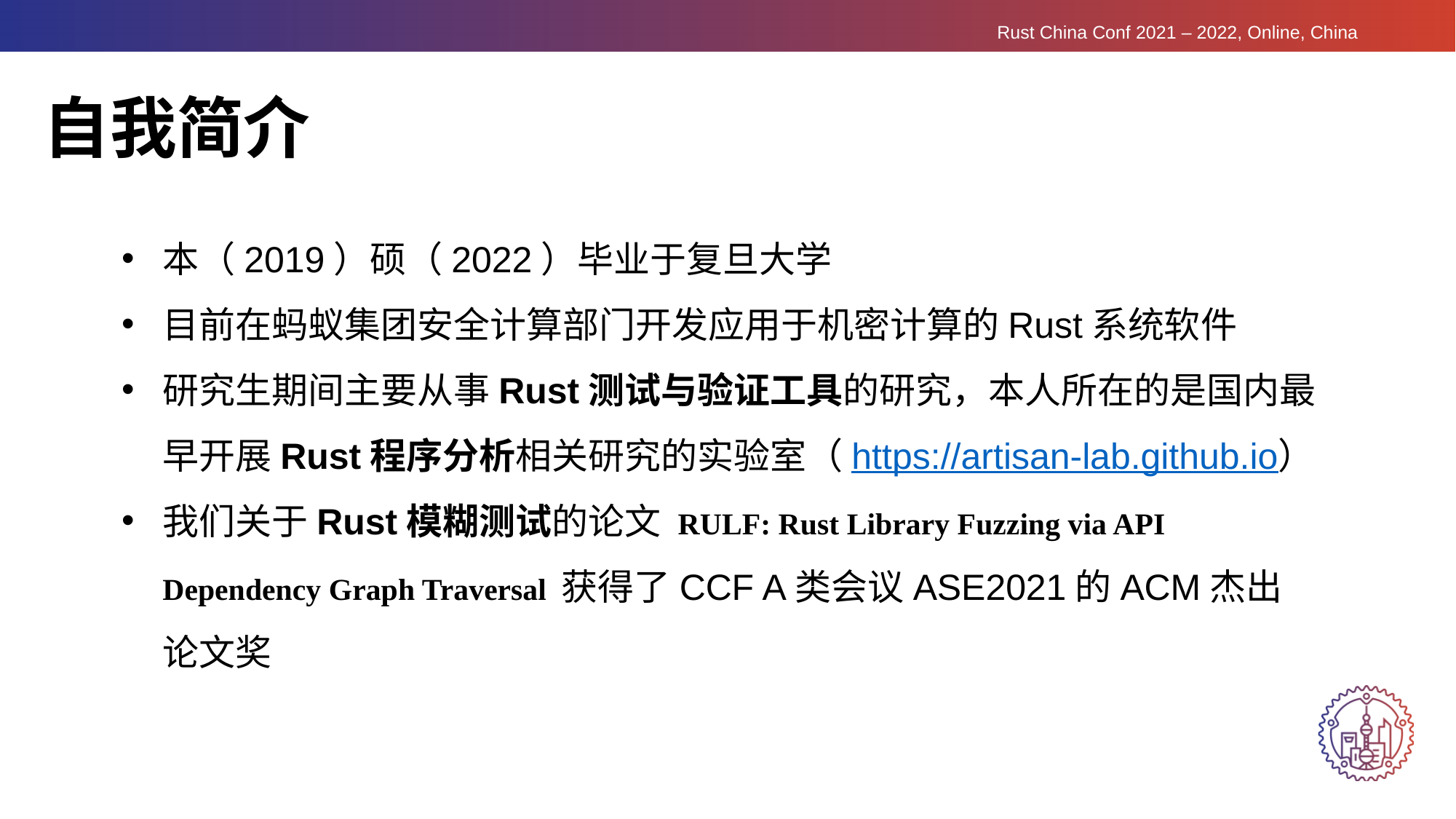

自我简介
本（2019）硕（2022）毕业于复旦大学
目前在蚂蚁集团安全计算部门开发应用于机密计算的Rust系统软件
研究生期间主要从事Rust测试与验证工具的研究，本人所在的是国内最早开展Rust程序分析相关研究的实验室（https://artisan-lab.github.io）
我们关于Rust模糊测试的论文 RULF: Rust Library Fuzzing via API Dependency Graph Traversal 获得了CCF A类会议ASE2021的ACM杰出论文奖